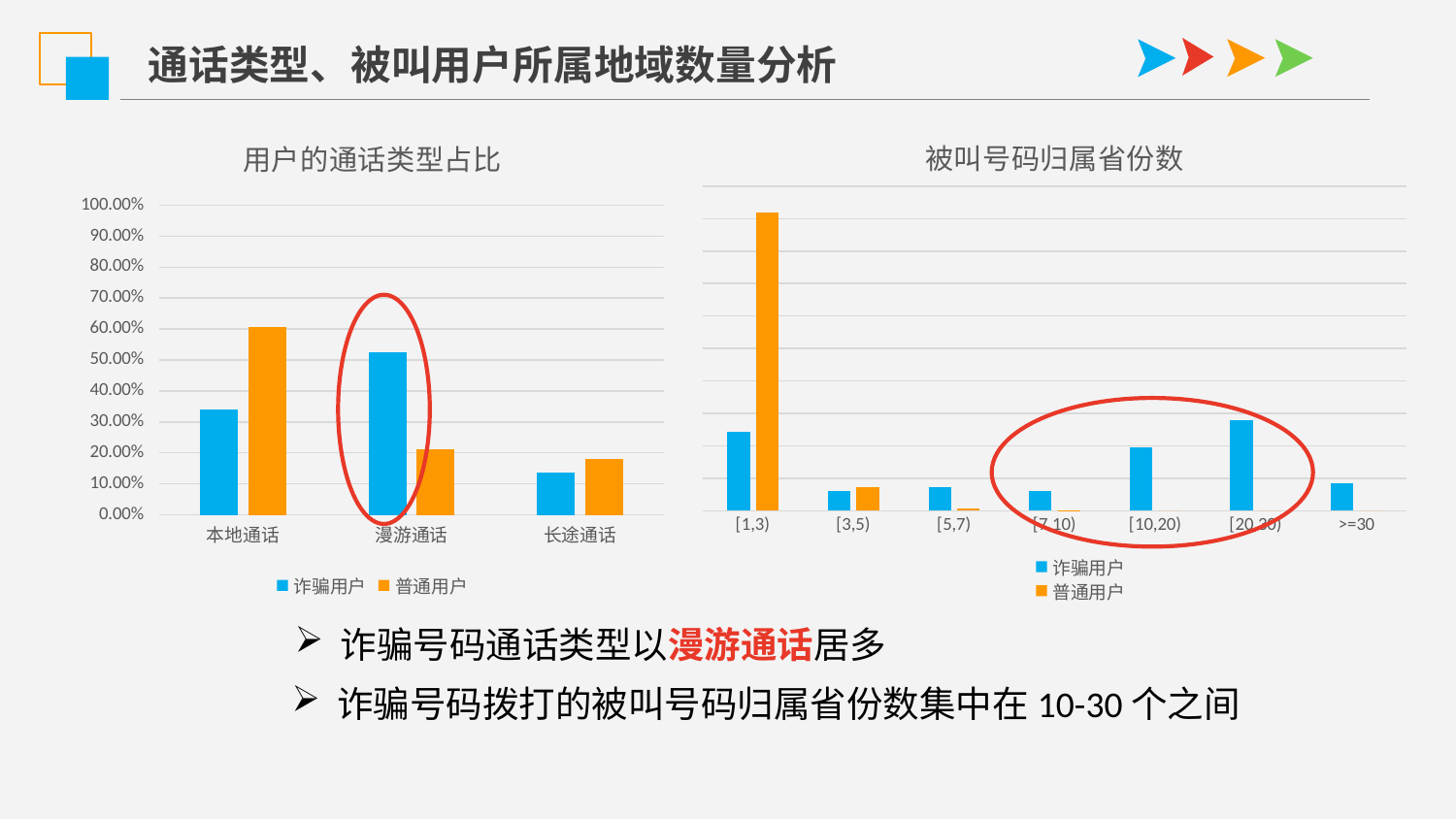

通话类型、被叫用户所属地域数量分析

### Chart: 被叫号码归属省份数

| Category | 诈骗用户 | 普通用户 |
|---|---|---|
| [1,3) | 0.24390243902439024 | 0.9180222602739726 |
| [3,5) | 0.06097560975609756 | 0.0742722602739726 |
| [5,7) | 0.07317073170731707 | 0.0059931506849315065 |
| [7,10) | 0.06097560975609756 | 0.0017123287671232876 |
| [10,20) | 0.1951219512195122 | 0.0 |
| [20,30) | 0.2804878048780488 | 0.0 |
| >=30 | 0.08536585365853659 | 0.0 |

### Chart: 用户的通话类型占比

| Category | 诈骗用户 | 普通用户 |
|---|---|---|
| 本地通话 | 0.34054054054054056 | 0.6074766355140186 |
| 漫游通话 | 0.5243243243243243 | 0.2118380062305296 |
| 长途通话 | 0.13513513513513514 | 0.1806853582554517 |

诈骗号码通话类型以漫游通话居多
诈骗号码拨打的被叫号码归属省份数集中在10-30个之间